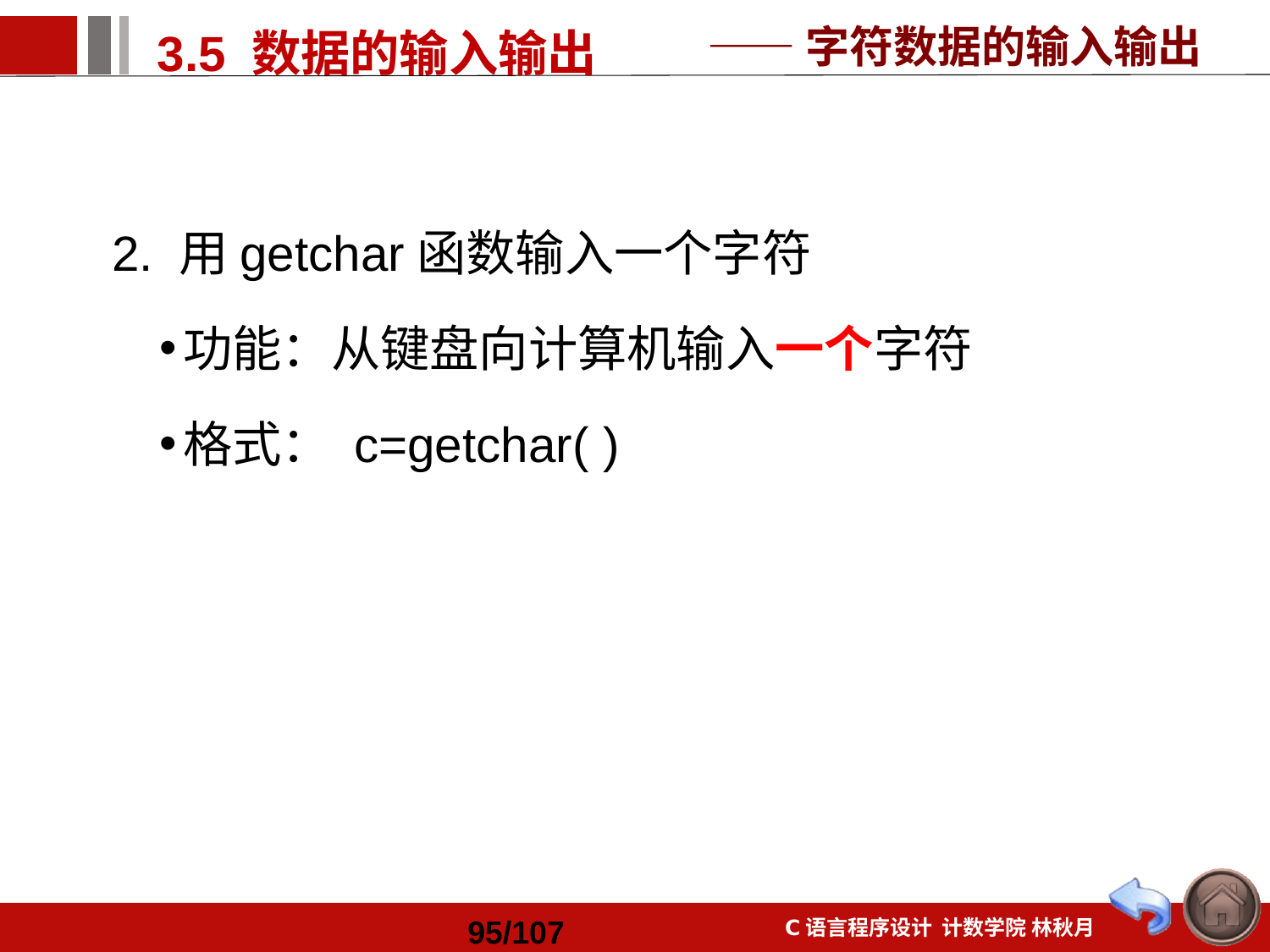

——字符数据的输入输出
2. 用getchar函数输入一个字符
功能：从键盘向计算机输入一个字符
格式： c=getchar( )